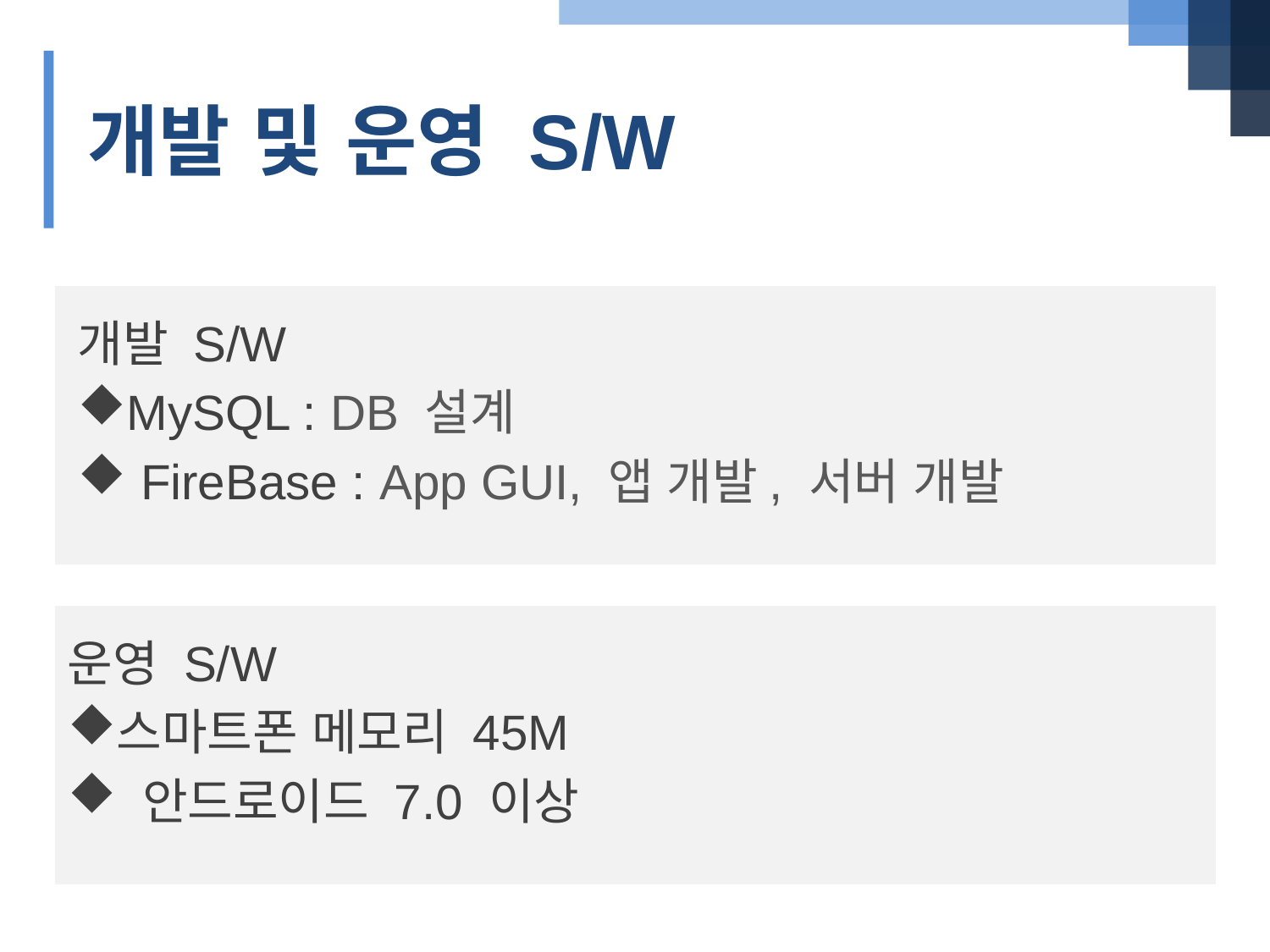

개발 및 운영 S/W

개발 S/W
MySQL : DB 설계
 FireBase : App GUI, 앱 개발, 서버 개발

운영 S/W
스마트폰 메모리 45M
 안드로이드 7.0 이상